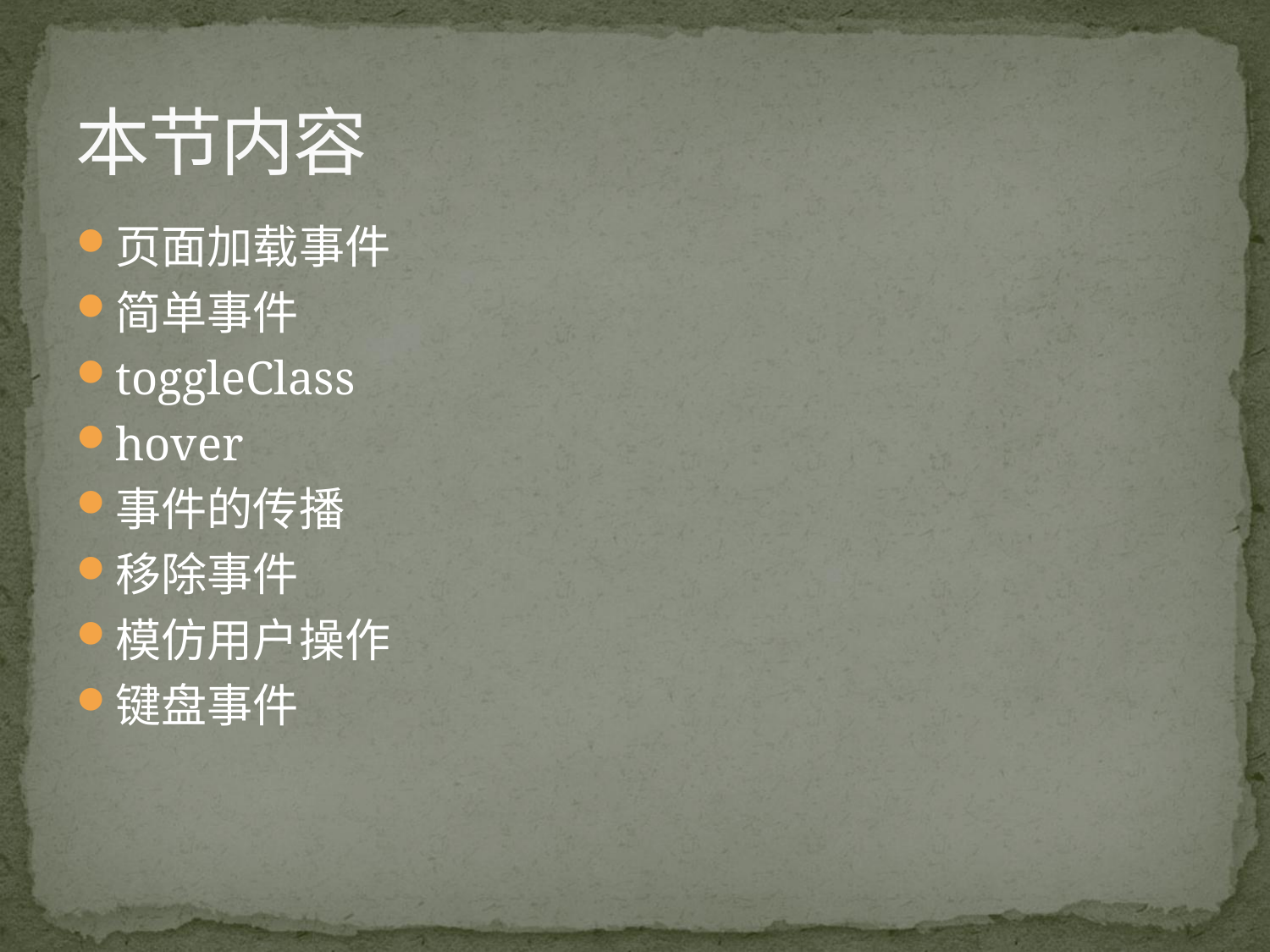

# 本节内容
页面加载事件
简单事件
toggleClass
hover
事件的传播
移除事件
模仿用户操作
键盘事件